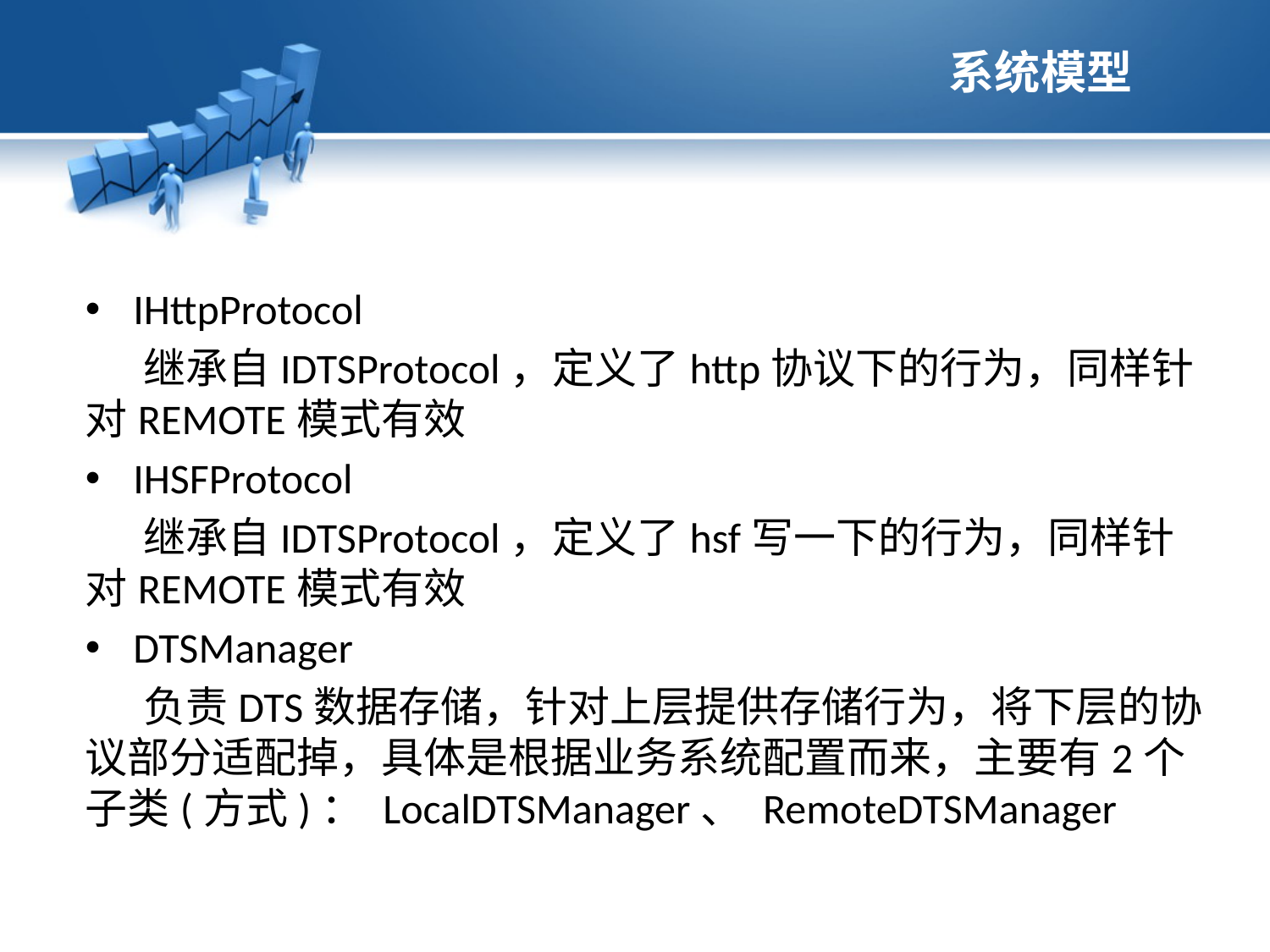

系统模型
IHttpProtocol
     继承自IDTSProtocol，定义了http协议下的行为，同样针对REMOTE模式有效
IHSFProtocol
     继承自IDTSProtocol，定义了hsf写一下的行为，同样针对REMOTE模式有效
DTSManager
     负责DTS数据存储，针对上层提供存储行为，将下层的协议部分适配掉，具体是根据业务系统配置而来，主要有2个子类(方式)： LocalDTSManager、 RemoteDTSManager